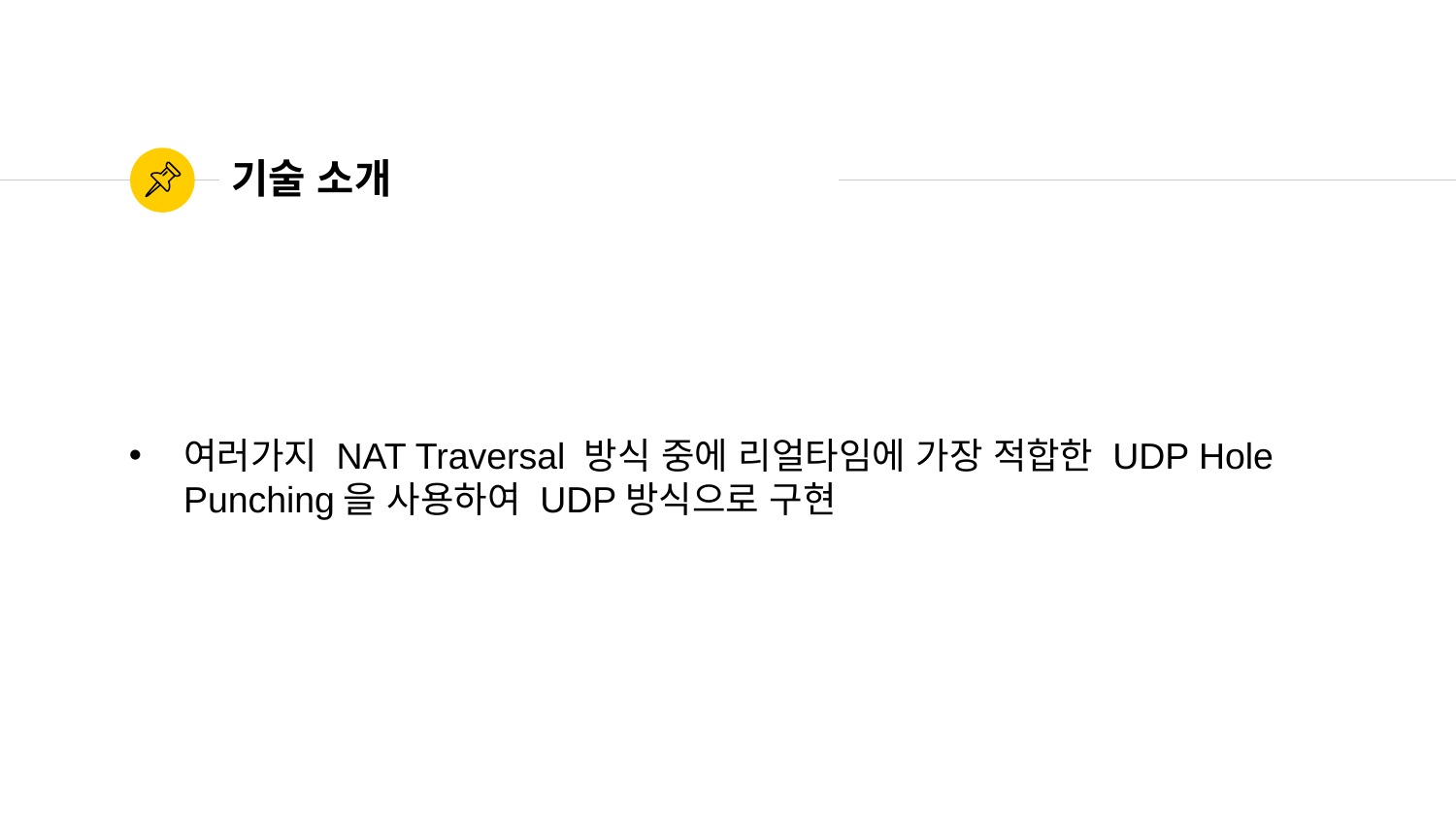

# 기술 소개

여러가지 NAT Traversal 방식 중에 리얼타임에 가장 적합한 UDP Hole Punching을 사용하여 UDP방식으로 구현